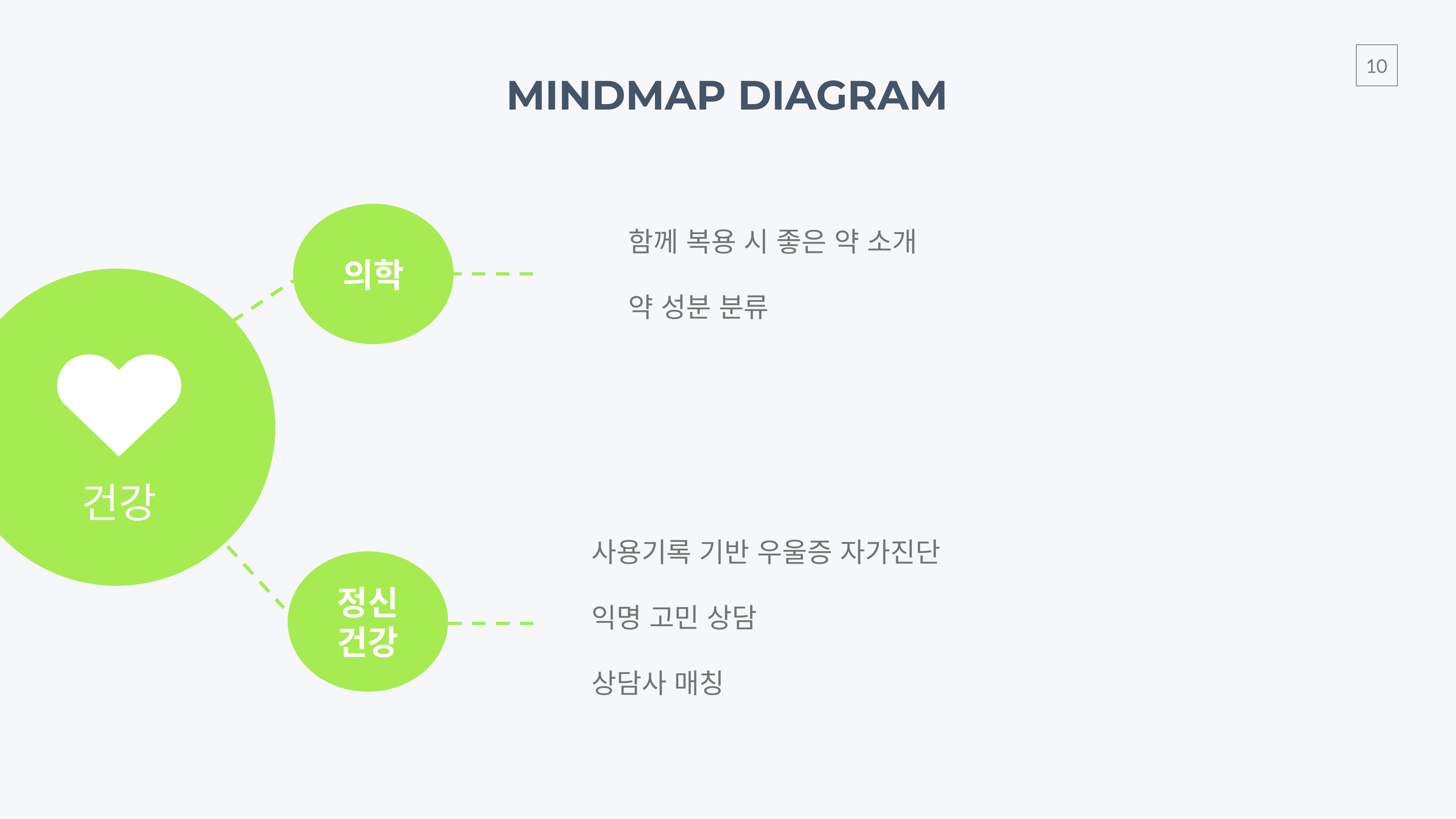

MINDMAP DIAGRAM
의학
함께 복용 시 좋은 약 소개

약 성분 분류

건강
사용기록 기반 우울증 자가진단

익명 고민 상담

상담사 매칭
정신
건강